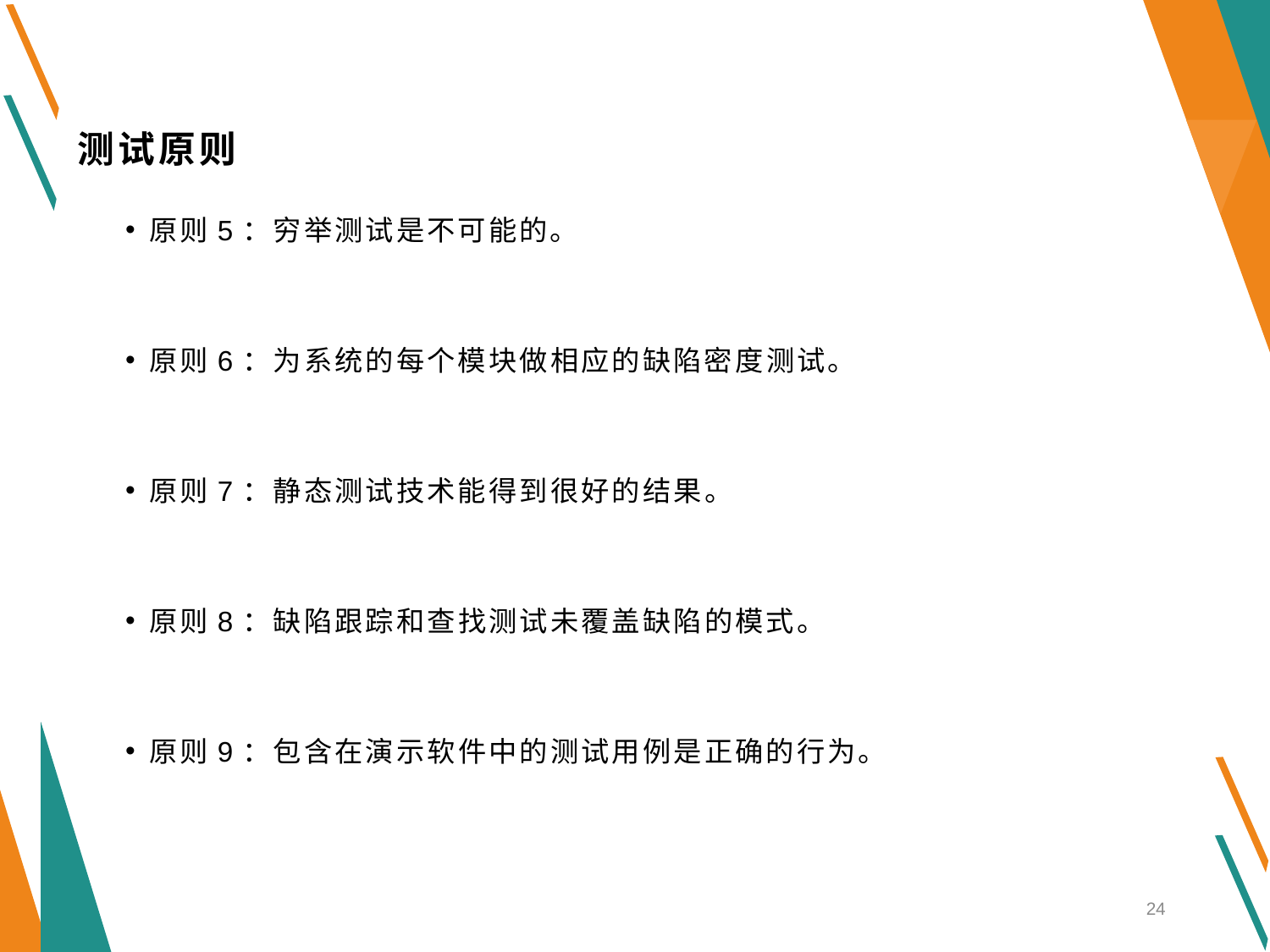

# 测试原则
原则5：穷举测试是不可能的。

原则6：为系统的每个模块做相应的缺陷密度测试。

原则7：静态测试技术能得到很好的结果。

原则8：缺陷跟踪和查找测试未覆盖缺陷的模式。

原则9：包含在演示软件中的测试用例是正确的行为。
24